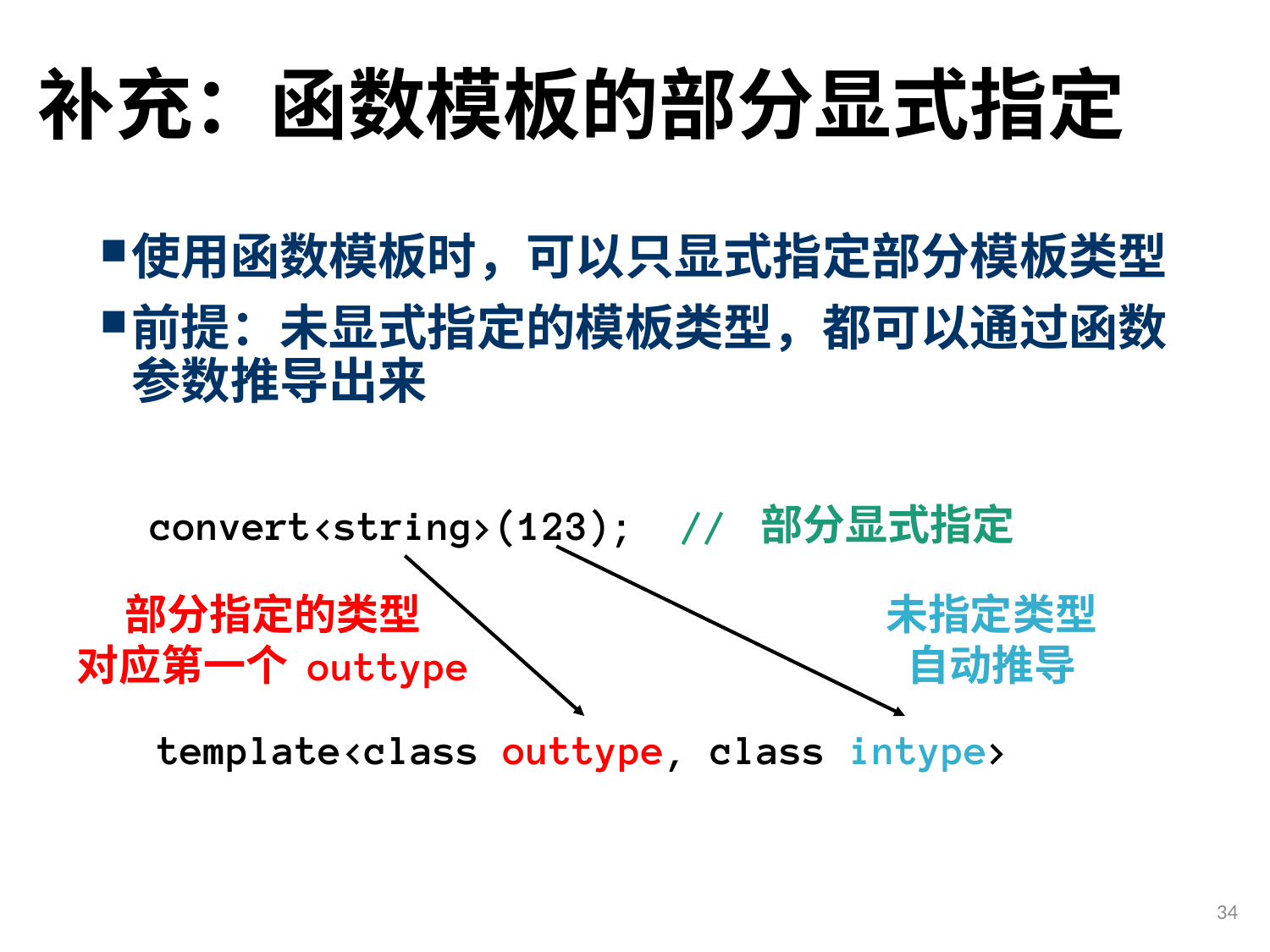

# 补充：函数模板的部分显式指定
使用函数模板时，可以只显式指定部分模板类型
前提：未显式指定的模板类型，都可以通过函数参数推导出来
convert<string>(123);  // 部分显式指定
未指定类型
自动推导
部分指定的类型
对应第一个 outtype
template<class outtype, class intype>
34